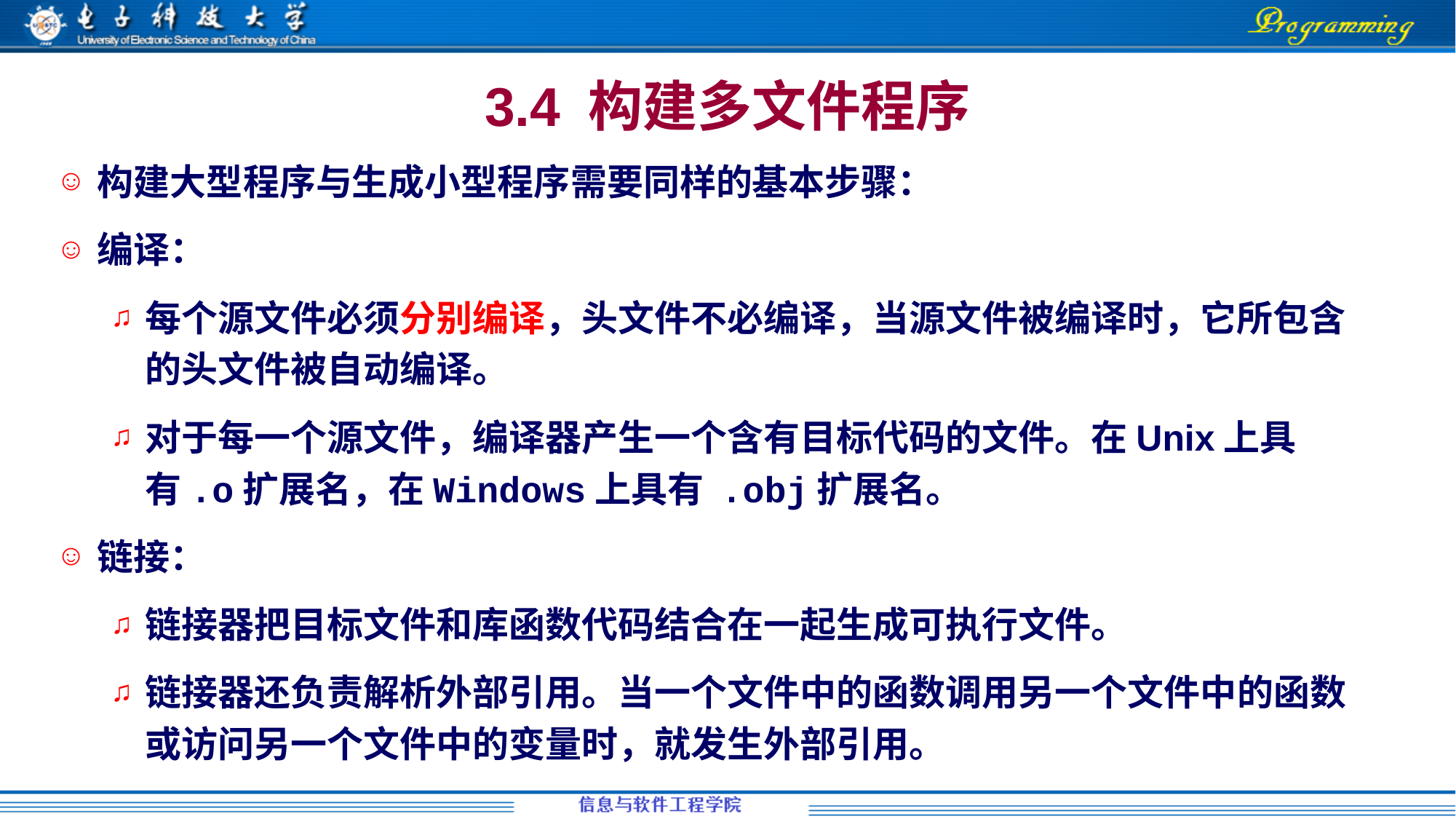

3.4 构建多文件程序
构建大型程序与生成小型程序需要同样的基本步骤：
编译：
每个源文件必须分别编译，头文件不必编译，当源文件被编译时，它所包含的头文件被自动编译。
对于每一个源文件，编译器产生一个含有目标代码的文件。在Unix上具有.o扩展名，在Windows上具有 .obj扩展名。
链接：
链接器把目标文件和库函数代码结合在一起生成可执行文件。
链接器还负责解析外部引用。当一个文件中的函数调用另一个文件中的函数或访问另一个文件中的变量时，就发生外部引用。